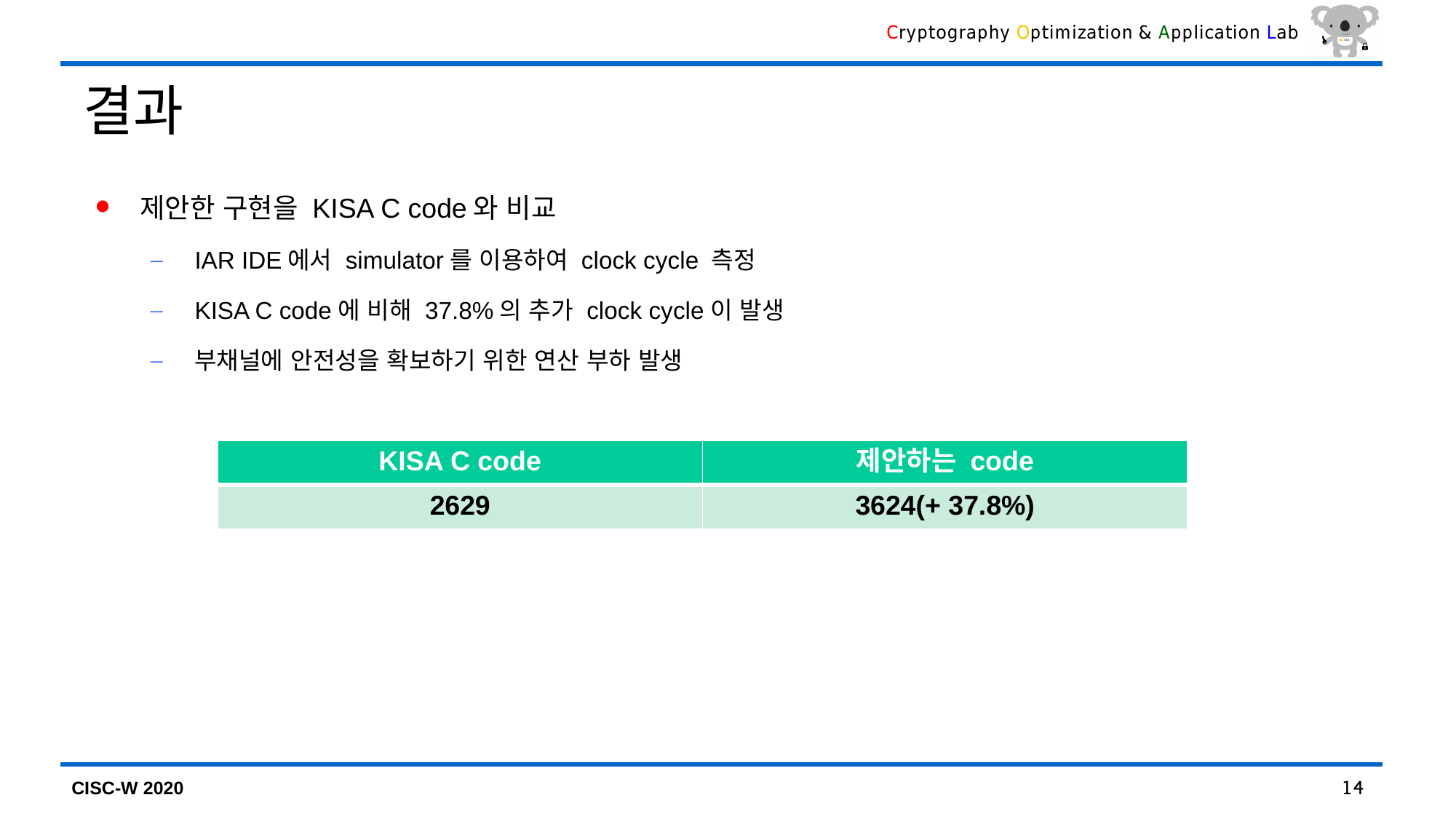

# 결과
제안한 구현을 KISA C code와 비교
IAR IDE에서 simulator를 이용하여 clock cycle 측정
KISA C code에 비해 37.8%의 추가 clock cycle이 발생
부채널에 안전성을 확보하기 위한 연산 부하 발생
| KISA C code | 제안하는 code |
| --- | --- |
| 2629 | 3624(+ 37.8%) |